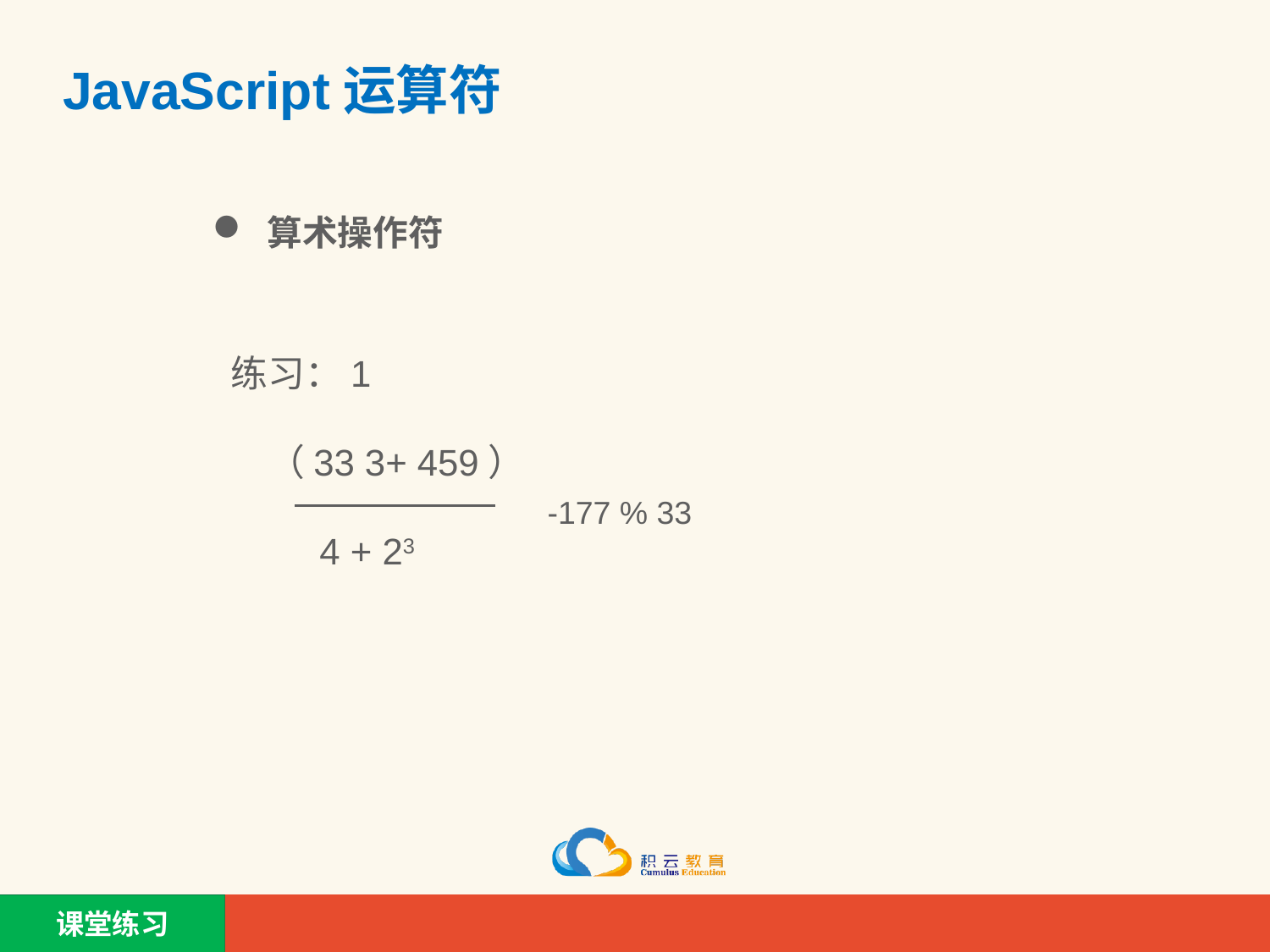

# JavaScript运算符
 算术操作符
练习：1

	（33 3+ 459）

	     4 + 23
-177 % 33